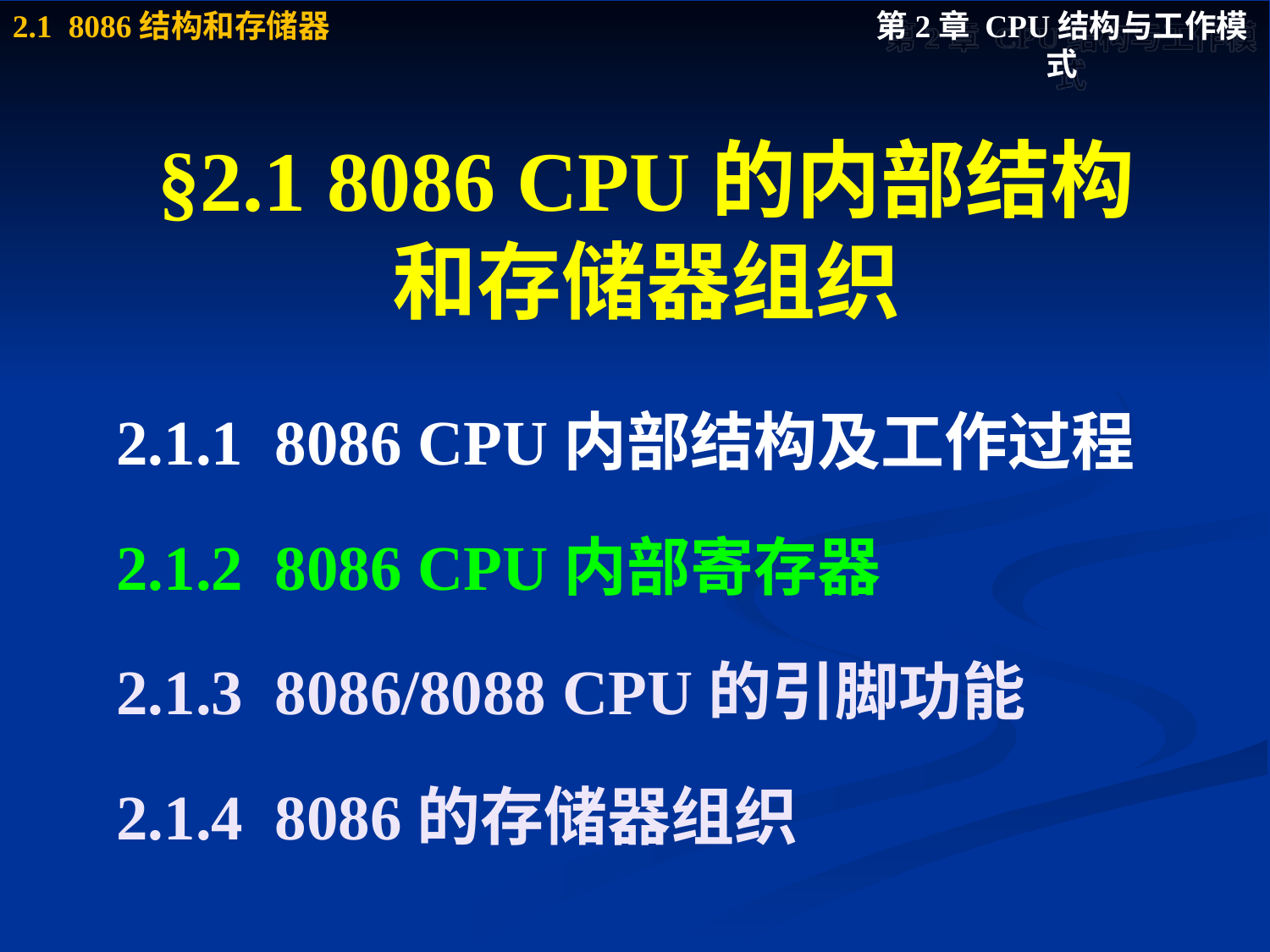

# §2.1 8086 CPU的内部结构 和存储器组织
2.1.1  8086 CPU内部结构及工作过程
2.1.2  8086 CPU内部寄存器
2.1.3  8086/8088 CPU的引脚功能
2.1.4  8086的存储器组织